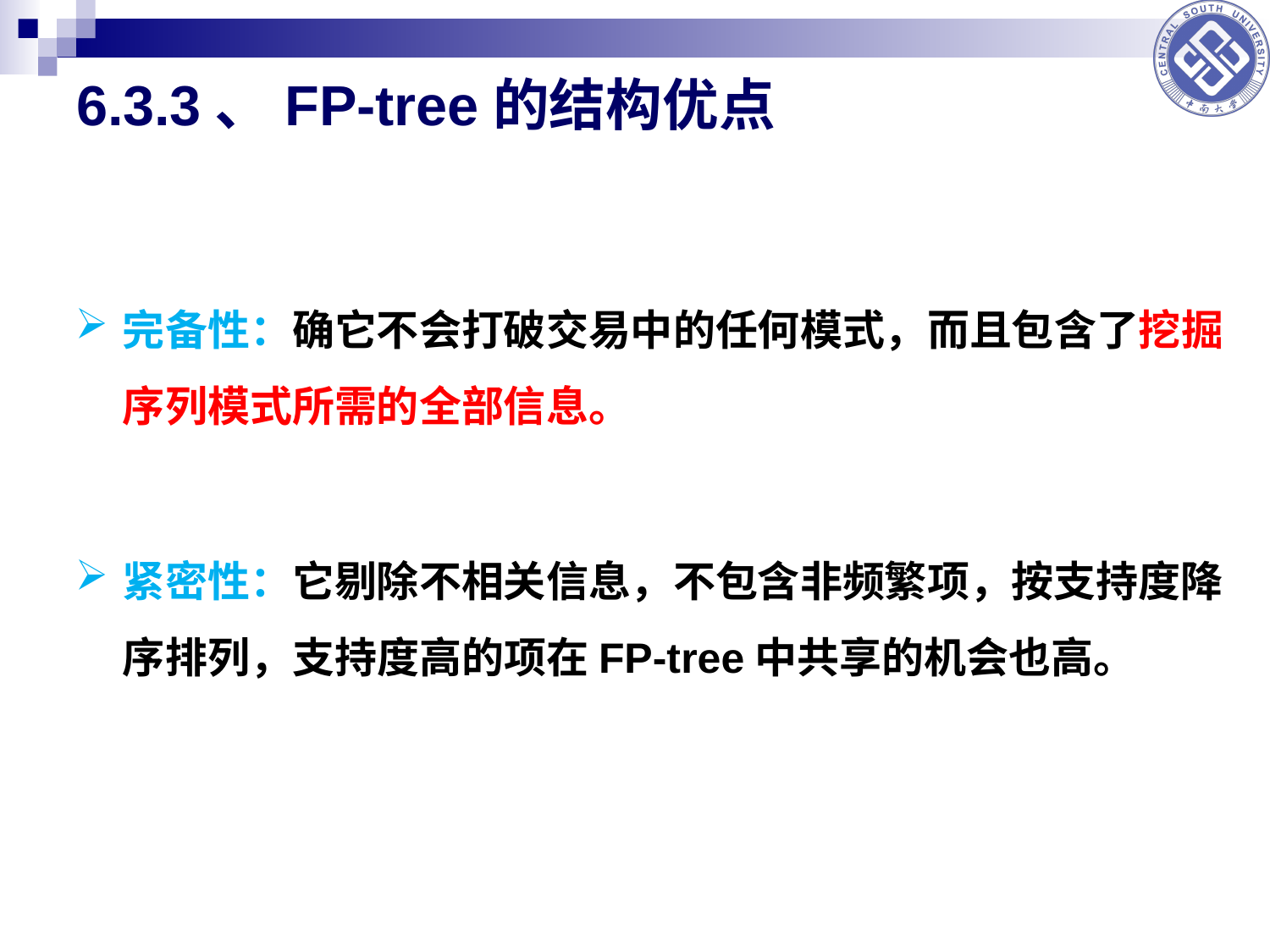

6.3.3、FP-tree的结构优点
完备性：确它不会打破交易中的任何模式，而且包含了挖掘序列模式所需的全部信息。
紧密性：它剔除不相关信息，不包含非频繁项，按支持度降序排列，支持度高的项在FP-tree中共享的机会也高。